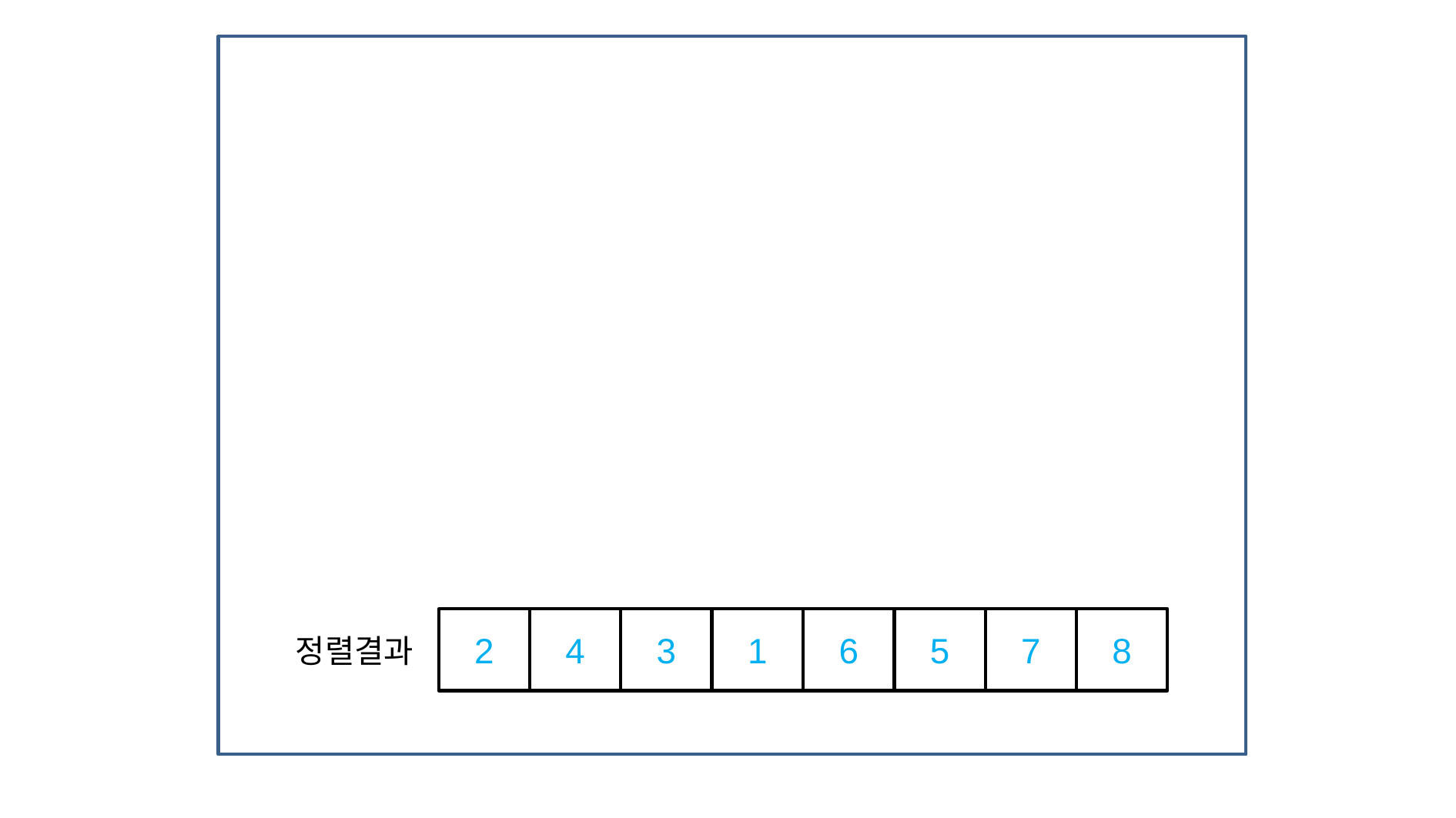

2
4
3
1
6
5
7
8
정렬결과